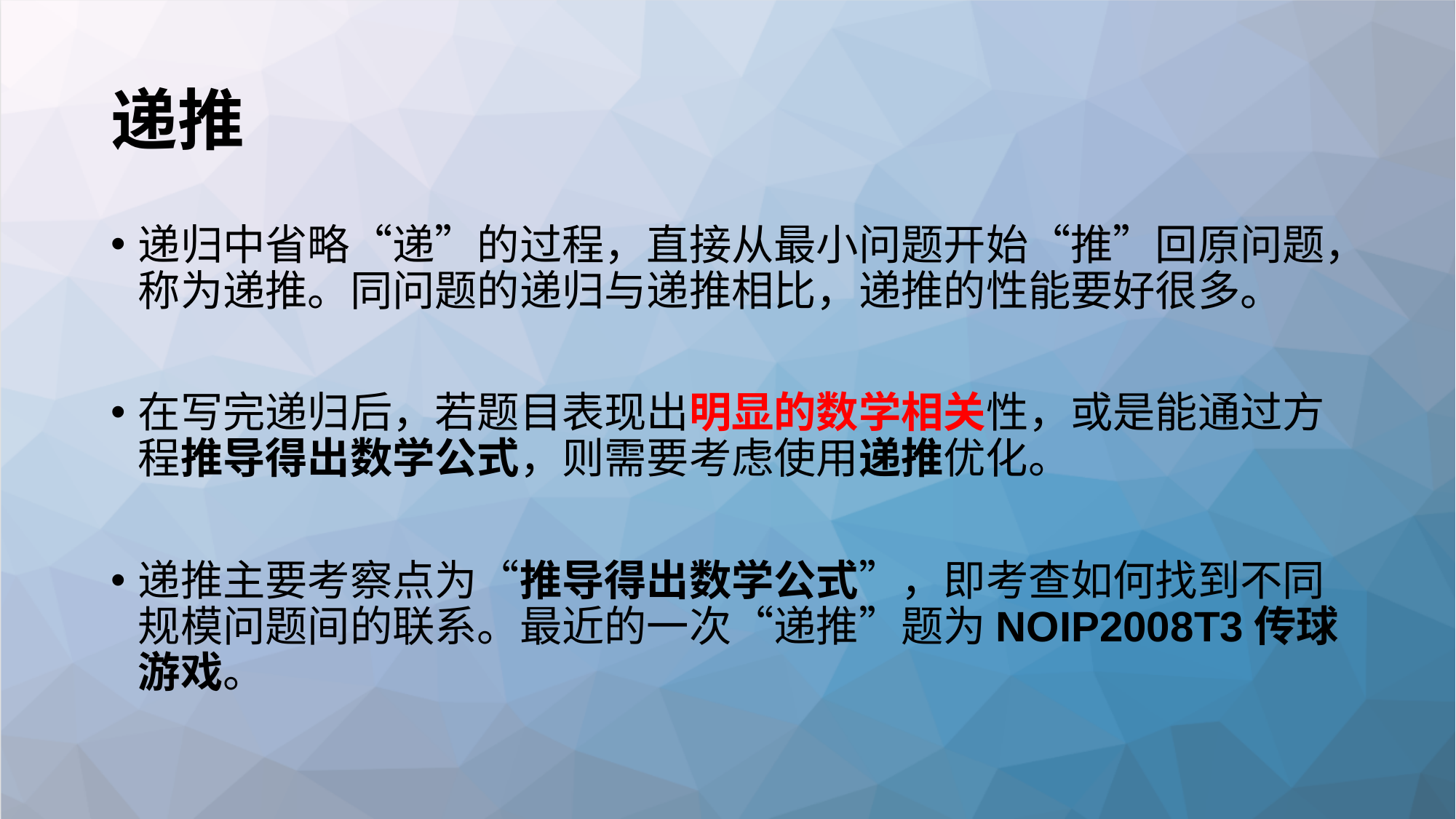

# 递推
递归中省略“递”的过程，直接从最小问题开始“推”回原问题，称为递推。同问题的递归与递推相比，递推的性能要好很多。

在写完递归后，若题目表现出明显的数学相关性，或是能通过方程推导得出数学公式，则需要考虑使用递推优化。

递推主要考察点为“推导得出数学公式”，即考查如何找到不同规模问题间的联系。最近的一次“递推”题为NOIP2008T3传球游戏。